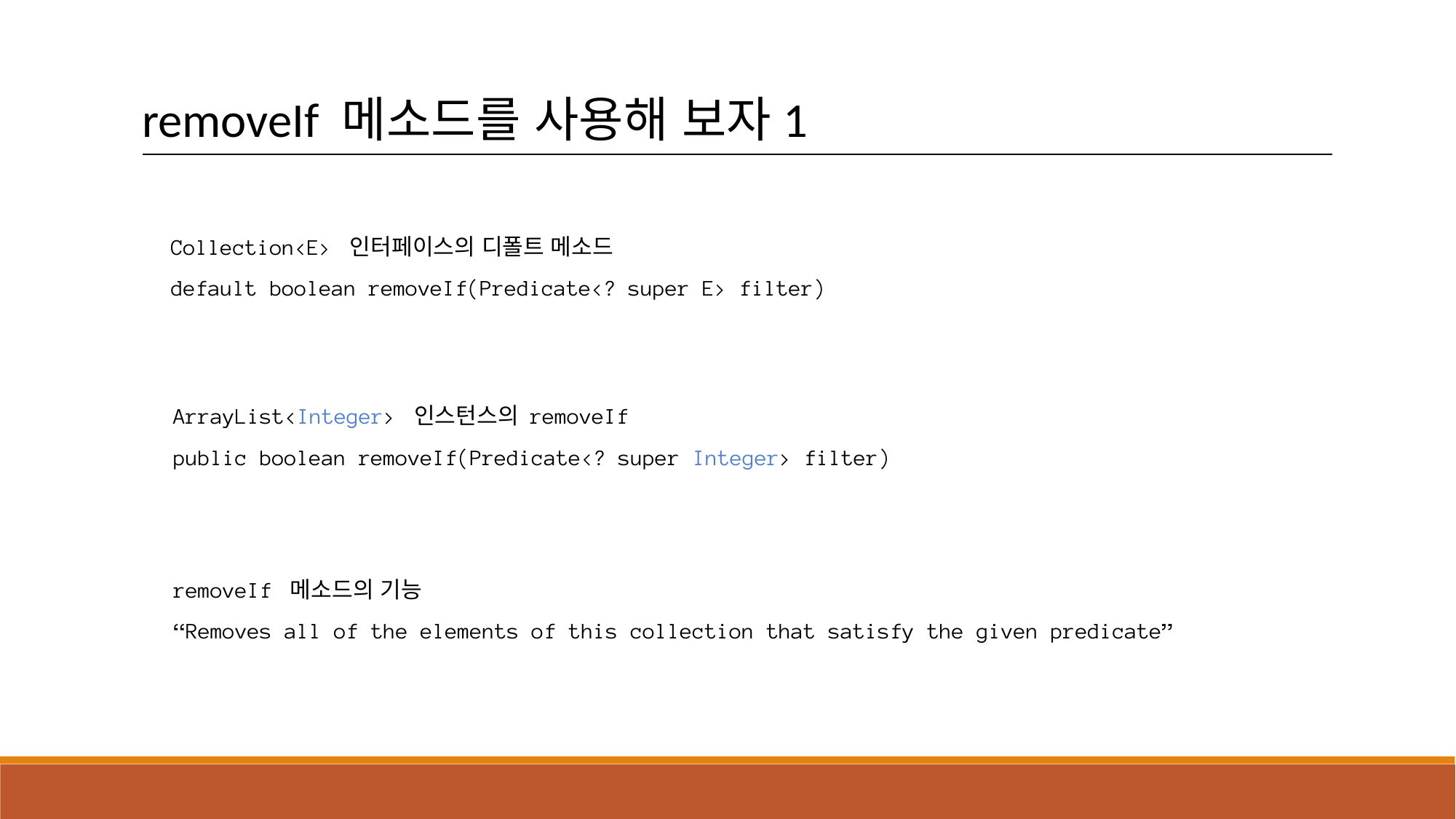

removeIf 메소드를 사용해 보자1
Collection<E> 인터페이스의 디폴트 메소드
default boolean removeIf(Predicate<? super E> filter)
ArrayList<Integer> 인스턴스의 removeIf
public boolean removeIf(Predicate<? super Integer> filter)
removeIf 메소드의 기능
“Removes all of the elements of this collection that satisfy the given predicate”